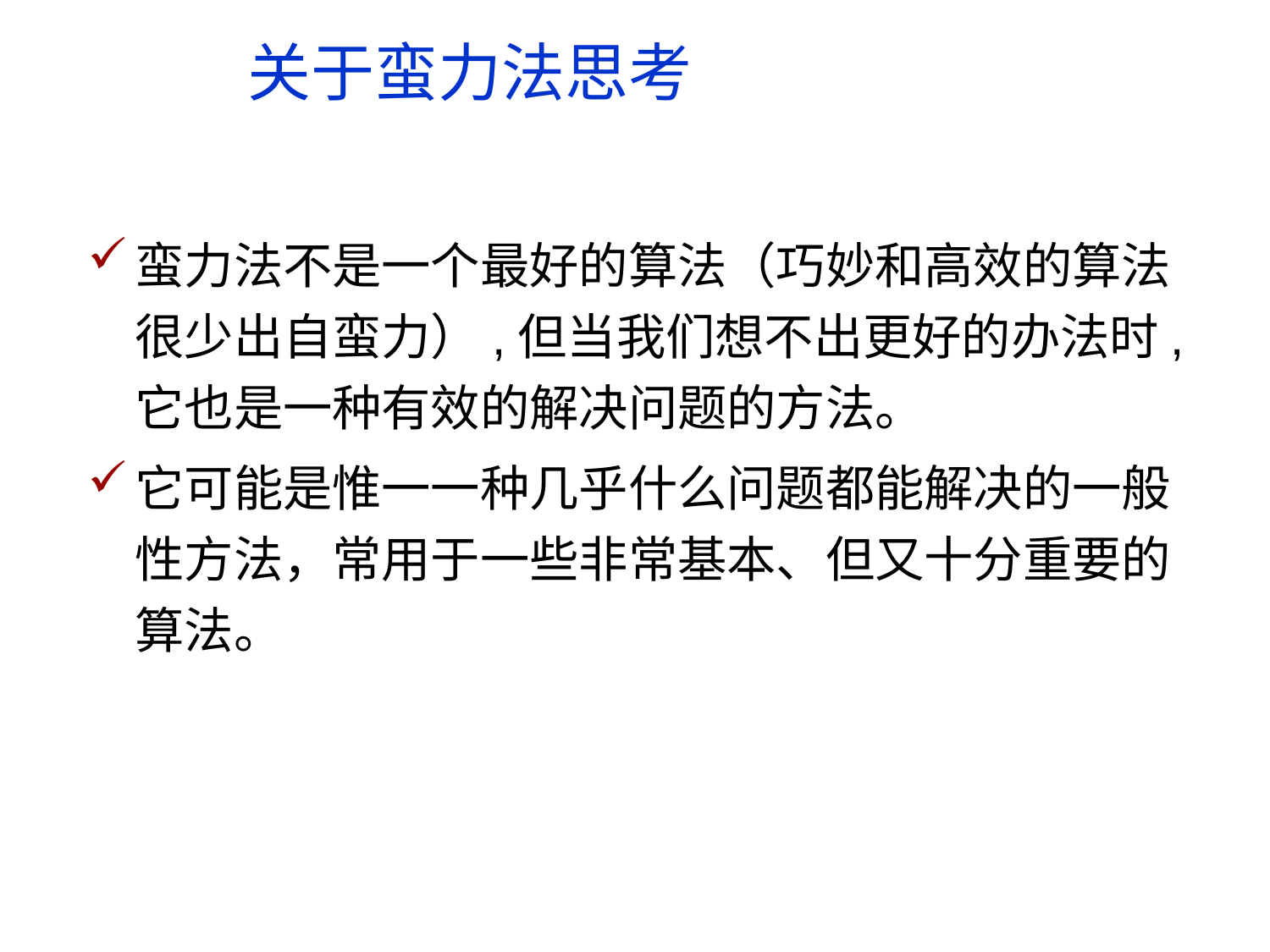

关于蛮力法思考
蛮力法不是一个最好的算法（巧妙和高效的算法很少出自蛮力）,但当我们想不出更好的办法时,它也是一种有效的解决问题的方法。
它可能是惟一一种几乎什么问题都能解决的一般性方法，常用于一些非常基本、但又十分重要的算法。